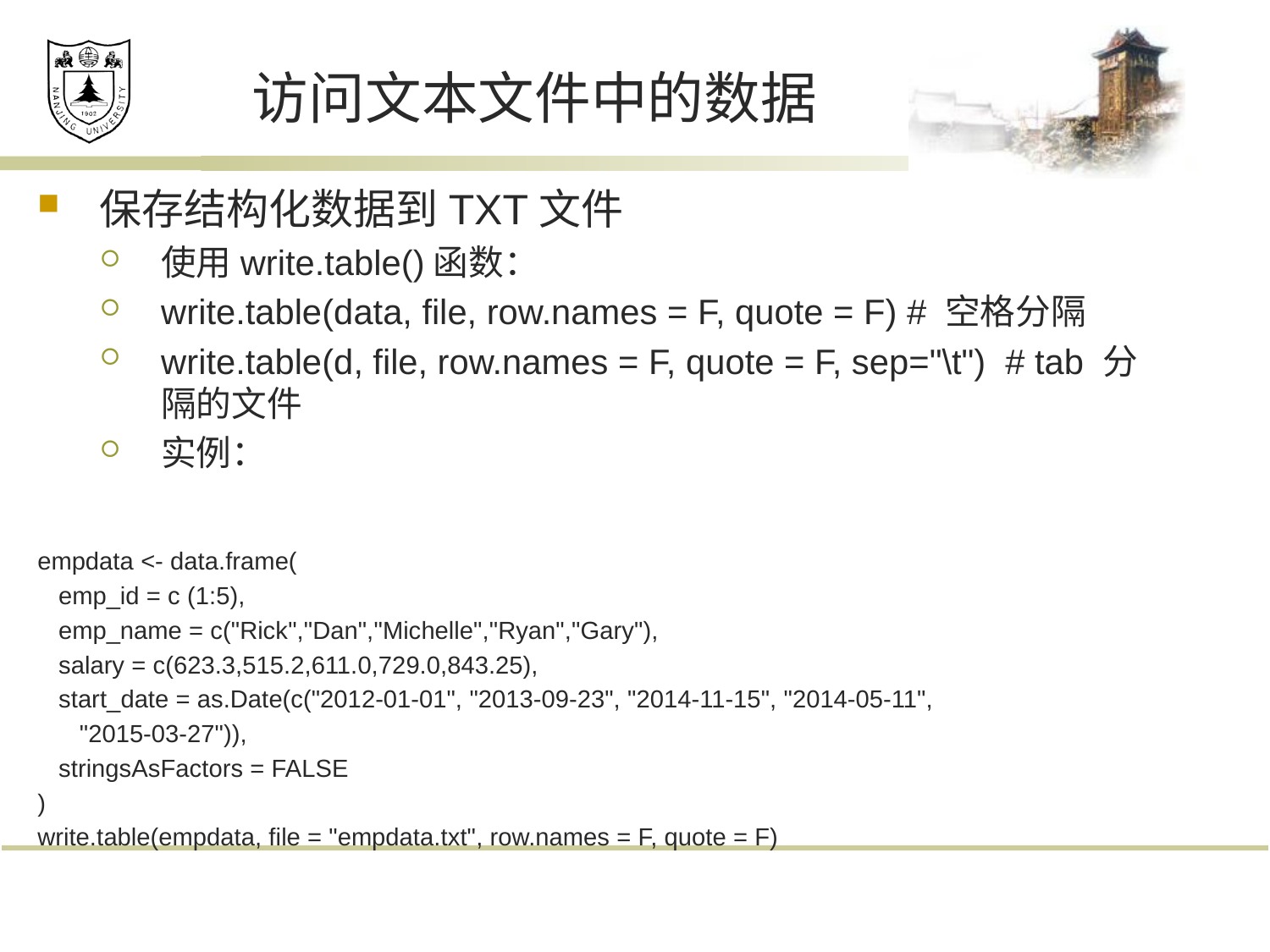

# 访问文本文件中的数据
保存结构化数据到TXT文件
使用write.table()函数：
write.table(data, file, row.names = F, quote = F) # 空格分隔
write.table(d, file, row.names = F, quote = F, sep="\t")  # tab 分隔的文件
实例：

empdata <- data.frame(
   emp_id = c (1:5),
   emp_name = c("Rick","Dan","Michelle","Ryan","Gary"),
   salary = c(623.3,515.2,611.0,729.0,843.25),
   start_date = as.Date(c("2012-01-01", "2013-09-23", "2014-11-15", "2014-05-11",
      "2015-03-27")),
   stringsAsFactors = FALSE
)
write.table(empdata, file = "empdata.txt", row.names = F, quote = F)